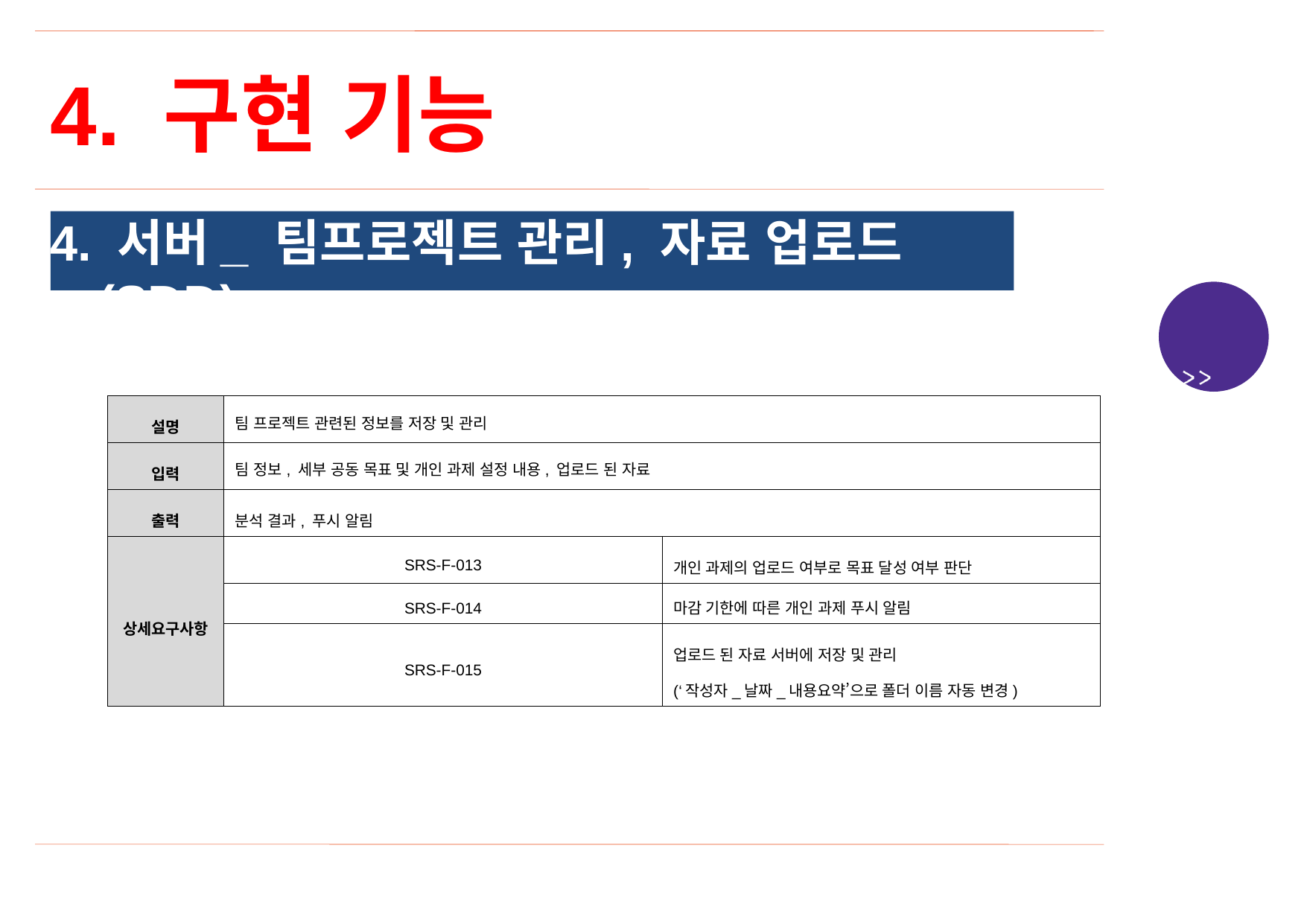

4. 구현 기능
4. 서버_ 팀프로젝트 관리, 자료 업로드(SDD)
| 설명 | 팀 프로젝트 관련된 정보를 저장 및 관리 |  |
| --- | --- | --- |
| 입력 | 팀 정보, 세부 공동 목표 및 개인 과제 설정 내용, 업로드 된 자료 |  |
| 출력 | 분석 결과, 푸시 알림 |  |
| 상세요구사항 | SRS-F-013 | 개인 과제의 업로드 여부로 목표 달성 여부 판단 |
|  | SRS-F-014 | 마감 기한에 따른 개인 과제 푸시 알림 |
|  | SRS-F-015 | 업로드 된 자료 서버에 저장 및 관리 (‘작성자\_날짜\_내용요약’으로 폴더 이름 자동 변경) |